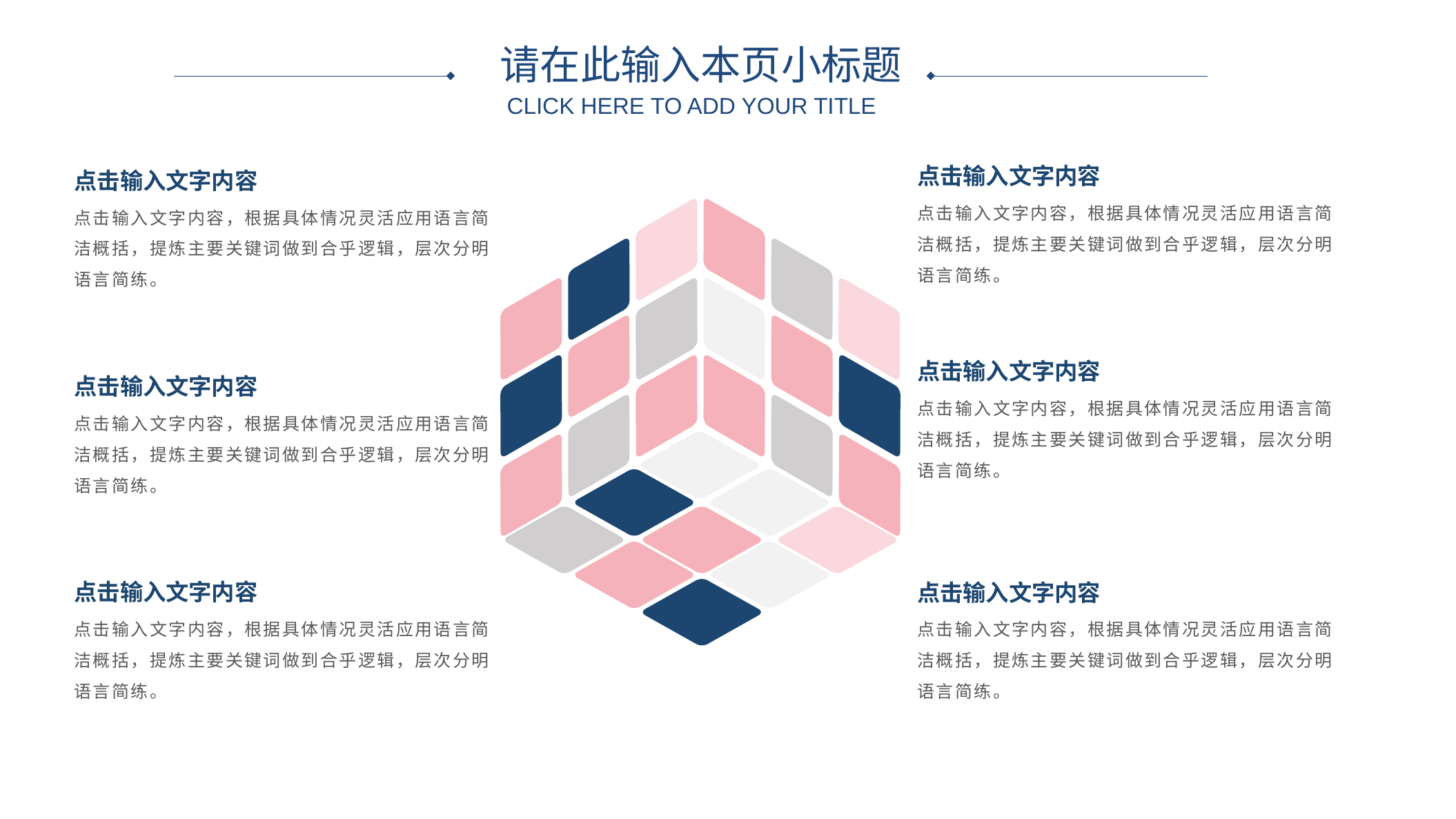

请在此输入本页小标题
CLICK HERE TO ADD YOUR TITLE
点击输入文字内容
点击输入文字内容，根据具体情况灵活应用语言简洁概括，提炼主要关键词做到合乎逻辑，层次分明语言简练。
点击输入文字内容
点击输入文字内容，根据具体情况灵活应用语言简洁概括，提炼主要关键词做到合乎逻辑，层次分明语言简练。

点击输入文字内容
点击输入文字内容，根据具体情况灵活应用语言简洁概括，提炼主要关键词做到合乎逻辑，层次分明语言简练。

点击输入文字内容
点击输入文字内容，根据具体情况灵活应用语言简洁概括，提炼主要关键词做到合乎逻辑，层次分明语言简练。

点击输入文字内容
点击输入文字内容，根据具体情况灵活应用语言简洁概括，提炼主要关键词做到合乎逻辑，层次分明语言简练。
点击输入文字内容
点击输入文字内容，根据具体情况灵活应用语言简洁概括，提炼主要关键词做到合乎逻辑，层次分明语言简练。